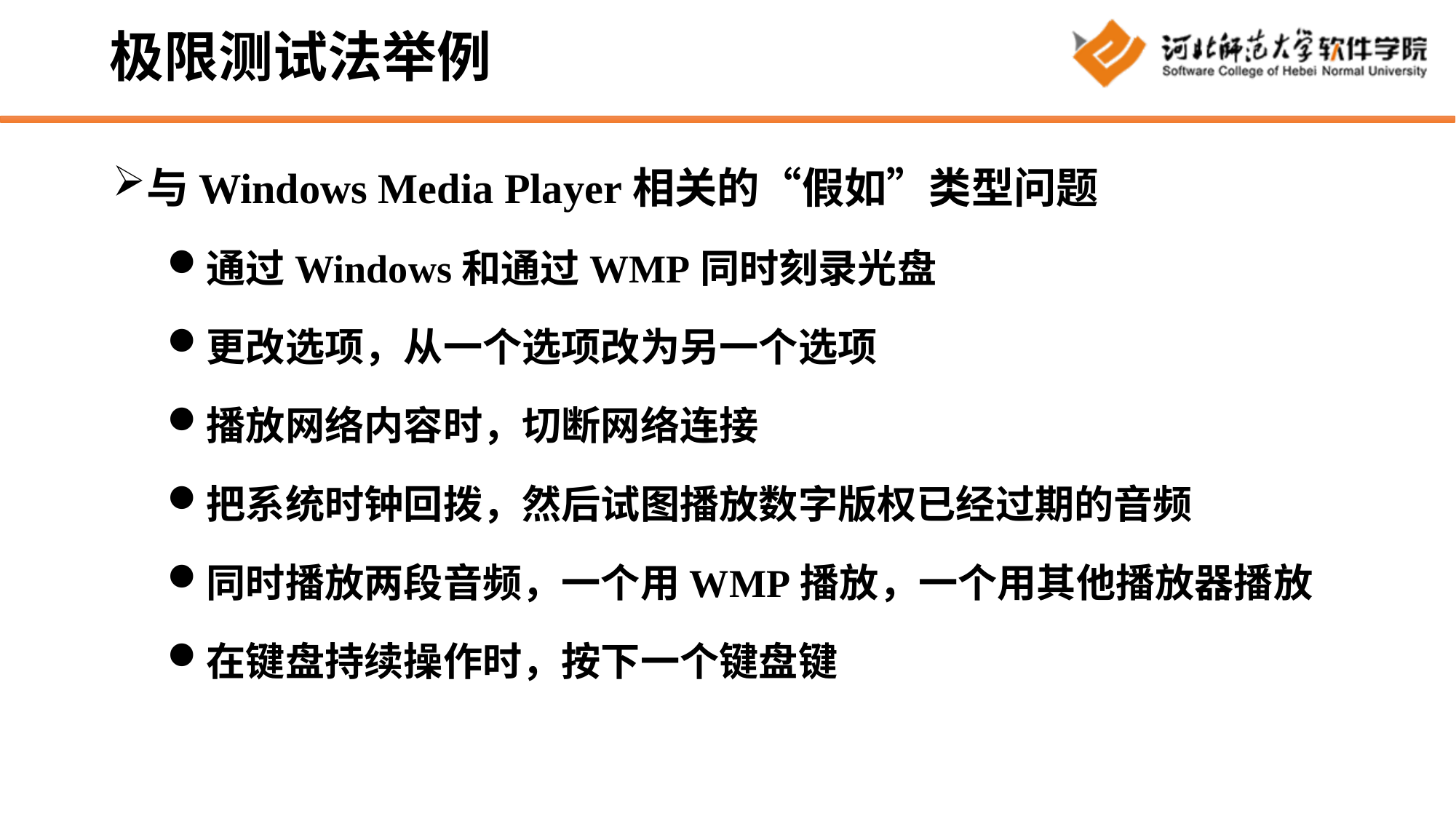

# 极限测试法举例
与Windows Media Player相关的“假如”类型问题
通过Windows和通过WMP同时刻录光盘
更改选项，从一个选项改为另一个选项
播放网络内容时，切断网络连接
把系统时钟回拨，然后试图播放数字版权已经过期的音频
同时播放两段音频，一个用WMP播放，一个用其他播放器播放
在键盘持续操作时，按下一个键盘键